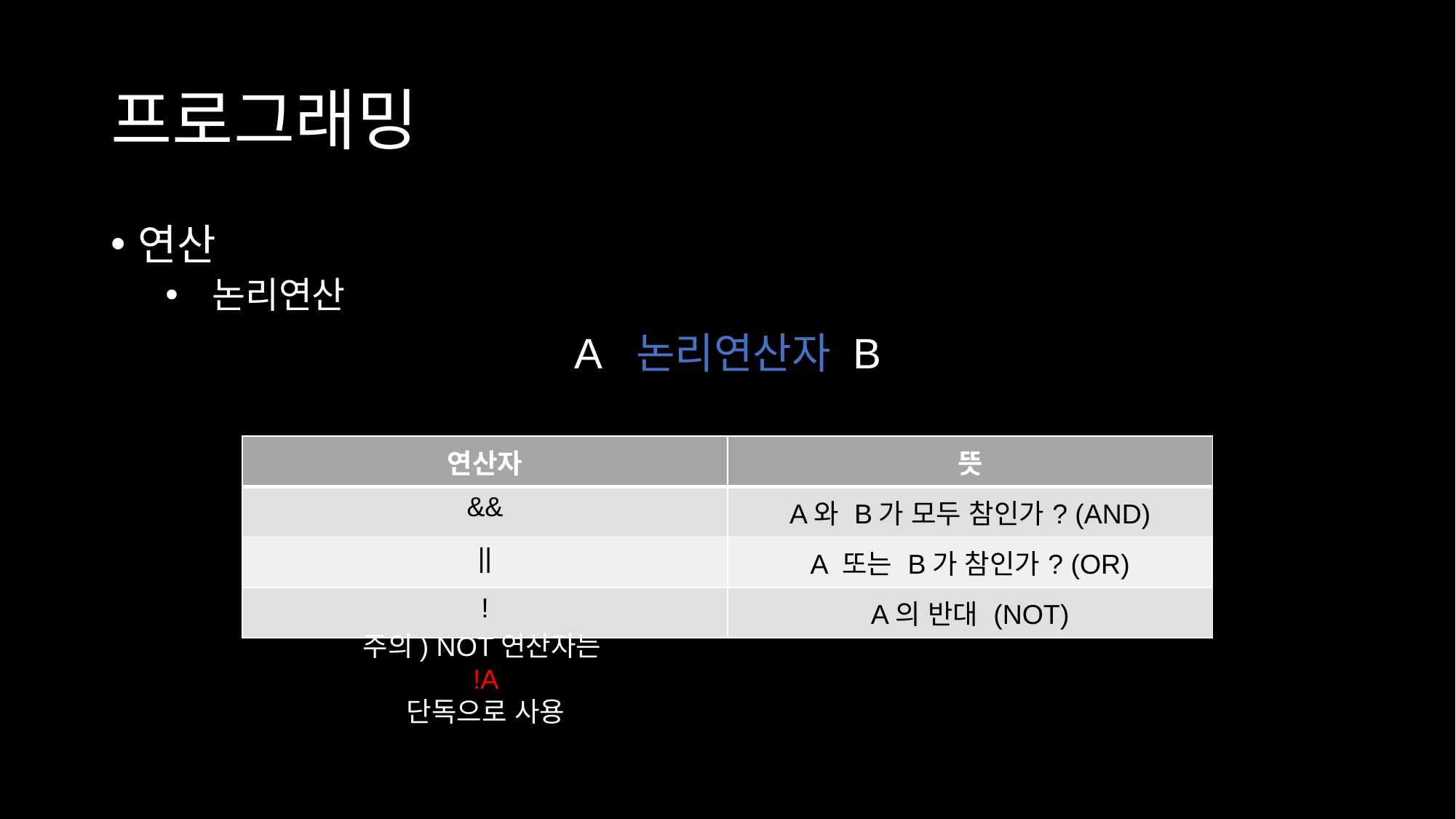

# 프로그래밍
연산
 논리연산
A  논리연산자 B
| 연산자 | 뜻 |
| --- | --- |
| && | A와 B가 모두 참인가? (AND) |
| || | A 또는 B가 참인가? (OR) |
| ! | A의 반대 (NOT) |
주의) NOT연산자는
!A
단독으로 사용